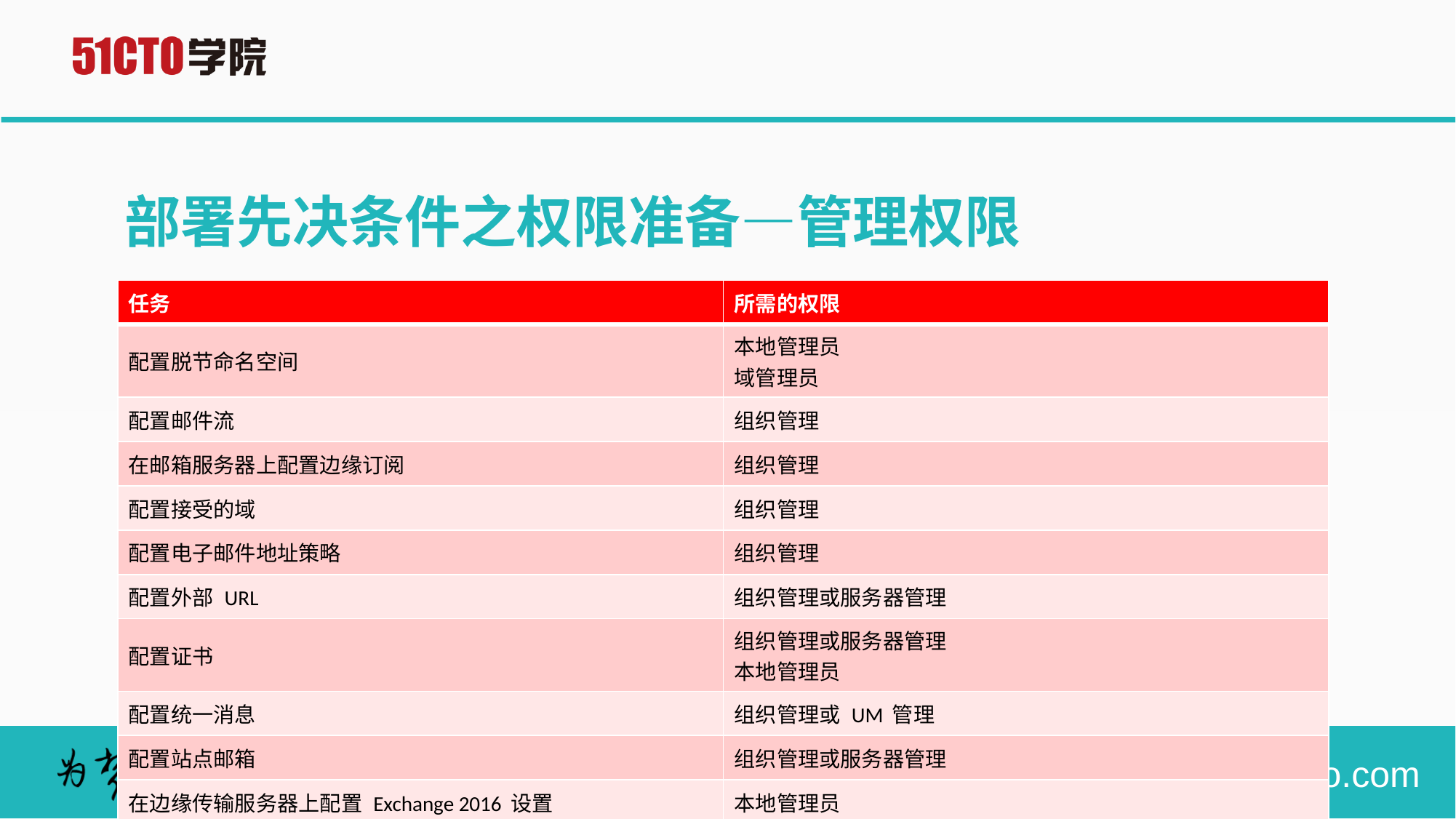

# 部署先决条件之权限准备—管理权限
| 任务 | 所需的权限 |
| --- | --- |
| 配置脱节命名空间 | 本地管理员 域管理员 |
| 配置邮件流 | 组织管理 |
| 在邮箱服务器上配置边缘订阅 | 组织管理 |
| 配置接受的域 | 组织管理 |
| 配置电子邮件地址策略 | 组织管理 |
| 配置外部 URL | 组织管理或服务器管理 |
| 配置证书 | 组织管理或服务器管理 本地管理员 |
| 配置统一消息 | 组织管理或 UM 管理 |
| 配置站点邮箱 | 组织管理或服务器管理 |
| 在边缘传输服务器上配置 Exchange 2016 设置 | 本地管理员 |